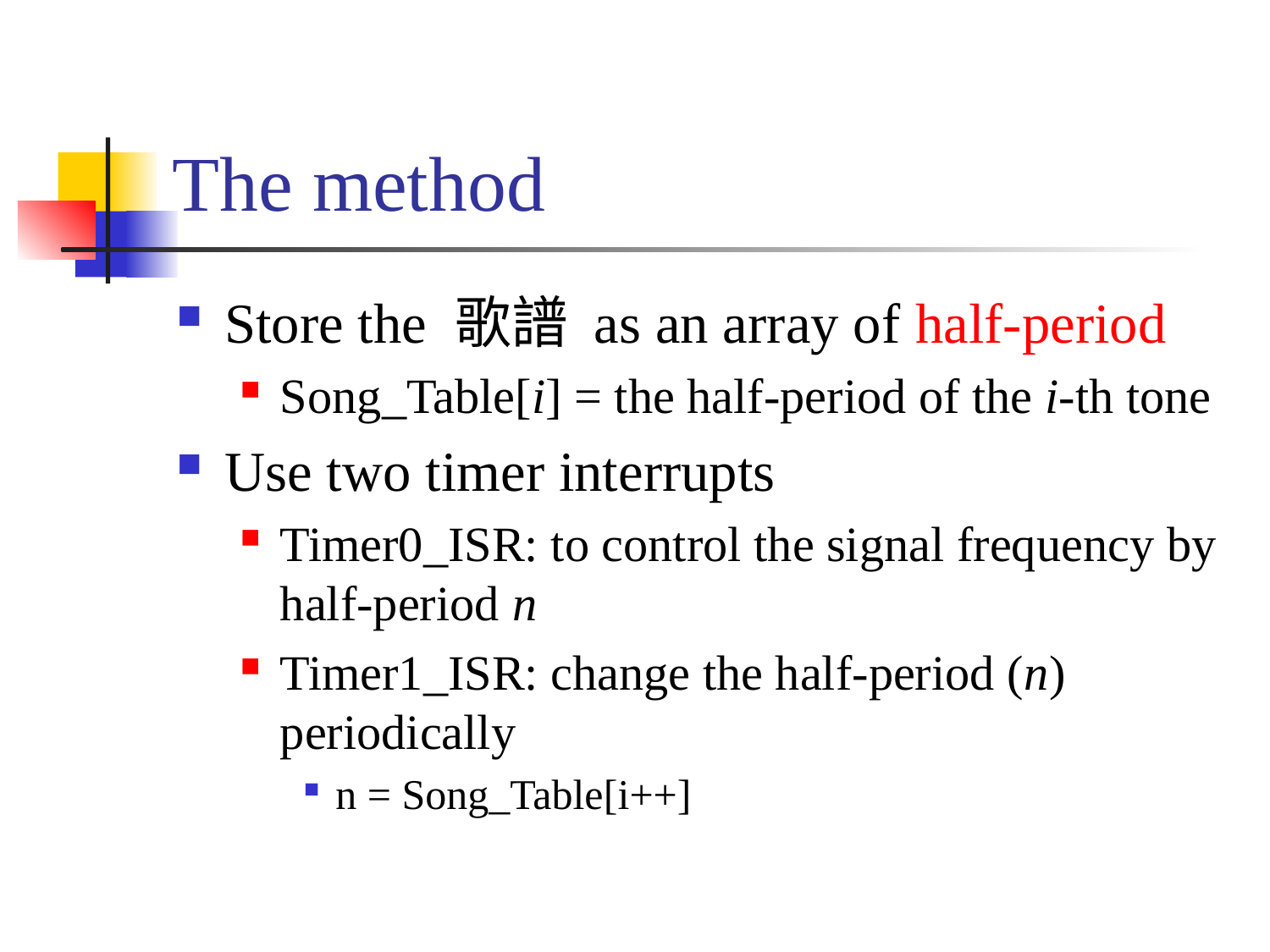

# The method
Store the 歌譜 as an array of half-period
Song_Table[i] = the half-period of the i-th tone
Use two timer interrupts
Timer0_ISR: to control the signal frequency by half-period n
Timer1_ISR: change the half-period (n) periodically
n = Song_Table[i++]